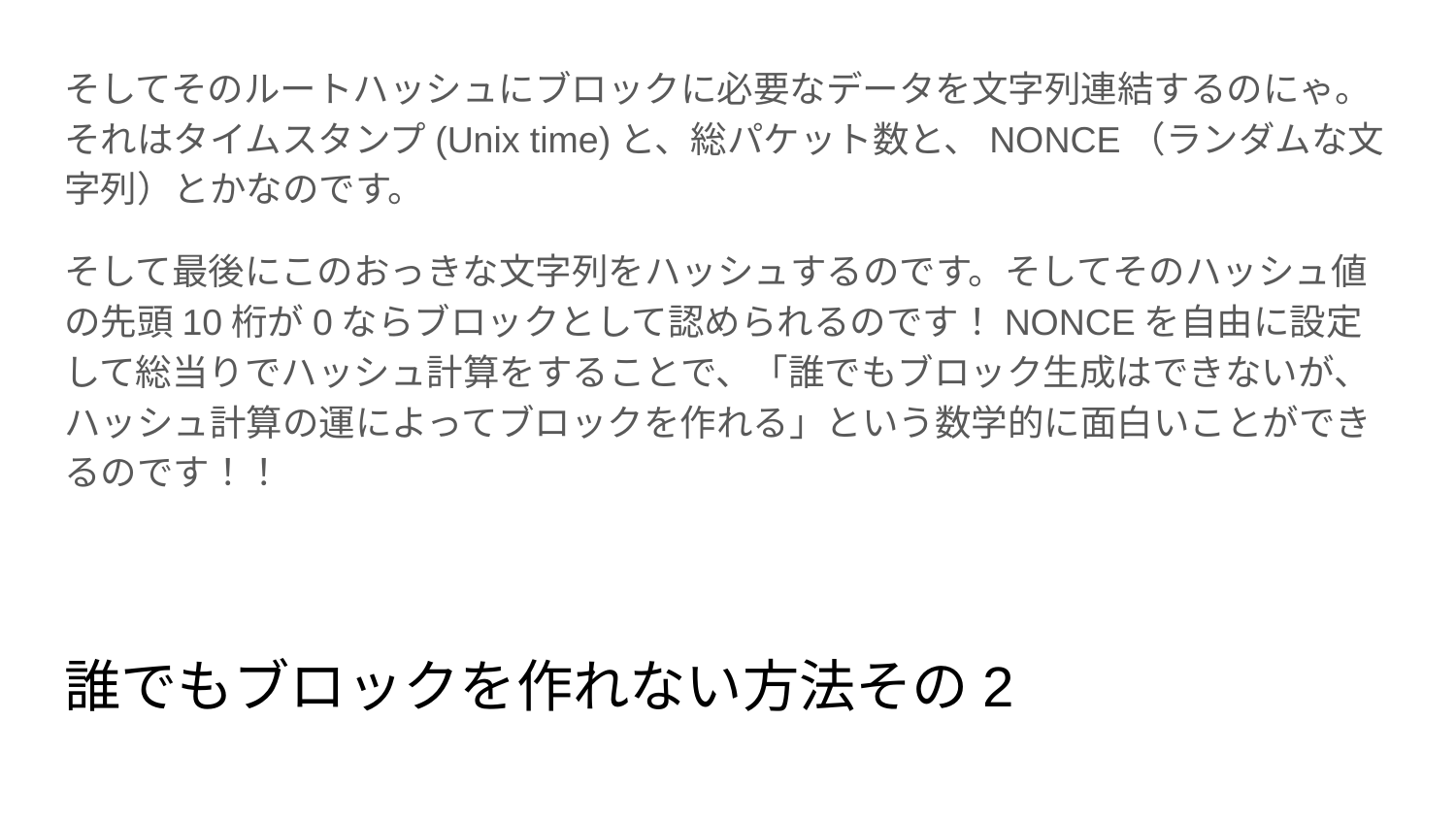

そしてそのルートハッシュにブロックに必要なデータを文字列連結するのにゃ。それはタイムスタンプ(Unix time)と、総パケット数と、NONCE（ランダムな文字列）とかなのです。
そして最後にこのおっきな文字列をハッシュするのです。そしてそのハッシュ値の先頭10桁が0ならブロックとして認められるのです！NONCEを自由に設定して総当りでハッシュ計算をすることで、「誰でもブロック生成はできないが、ハッシュ計算の運によってブロックを作れる」という数学的に面白いことができるのです！！
# 誰でもブロックを作れない方法その2